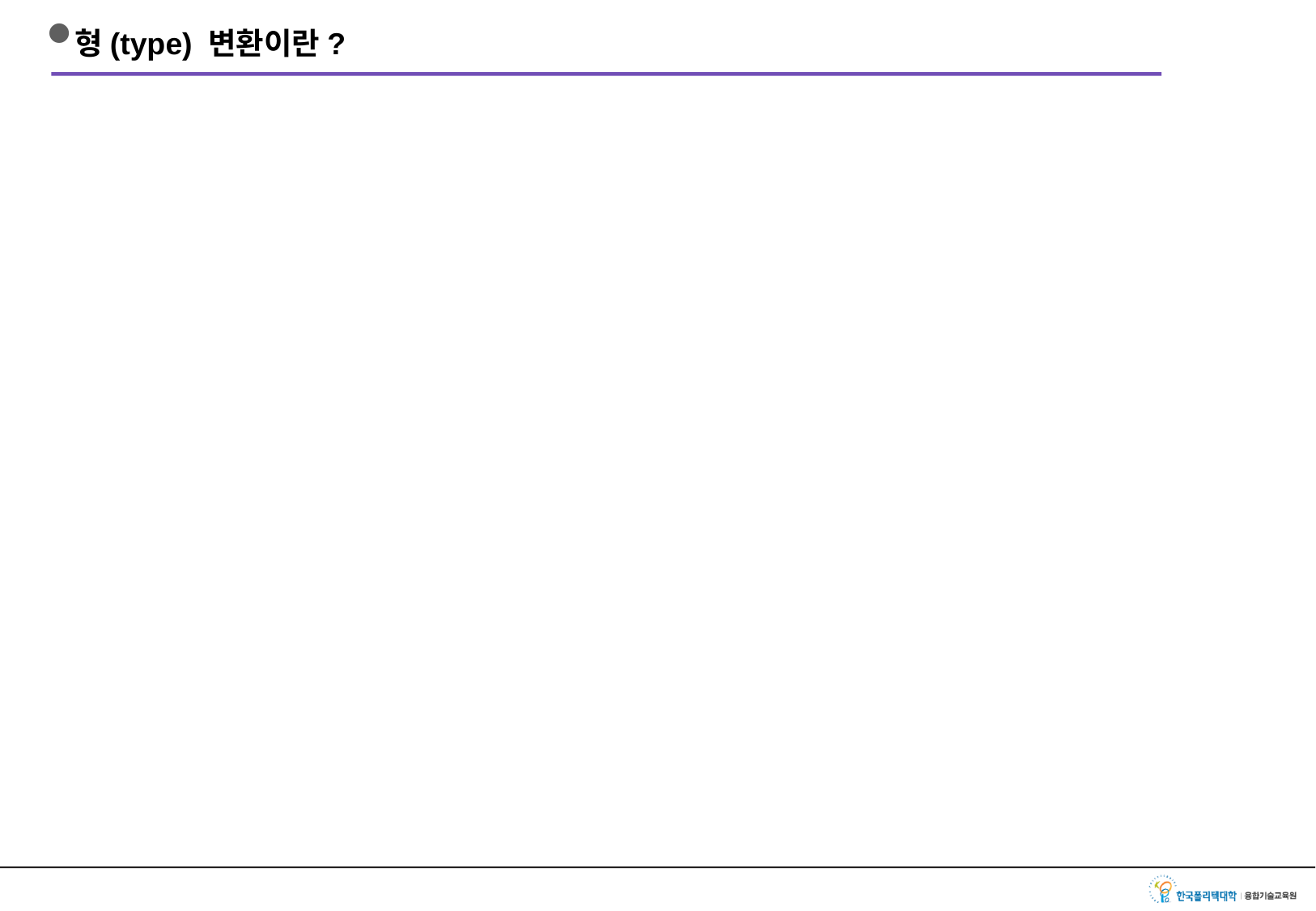

# 형(type) 변환이란?
컴퓨터가 가진 데이터를 원하는 형태의 데이터로 바라 보는 것

변수의 데이터는 동일하지만 다른 타입으로 보면서 연산 작업을 진행
묵시적 형변환
명시적 형변환